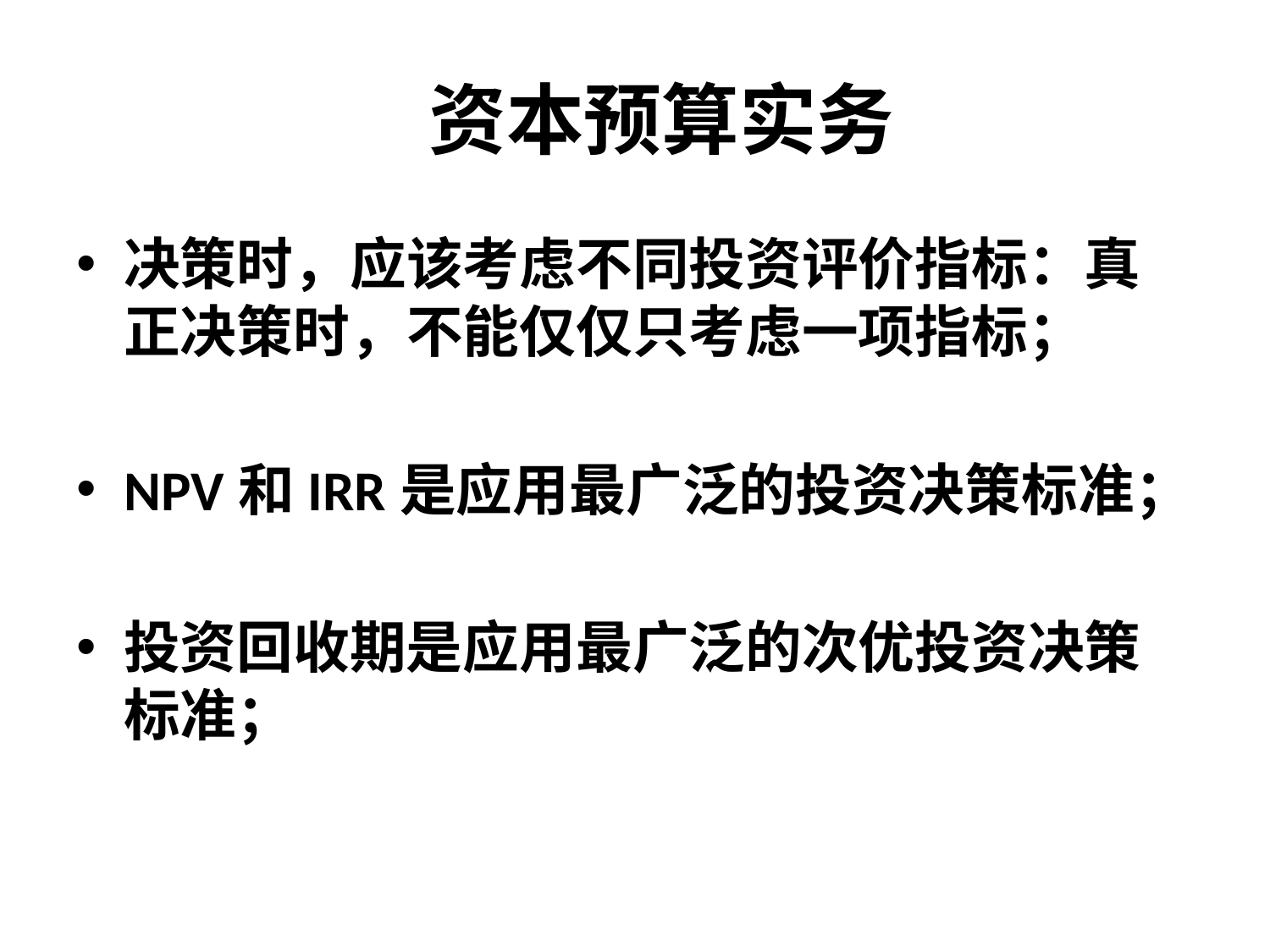

# 资本预算实务
决策时，应该考虑不同投资评价指标：真正决策时，不能仅仅只考虑一项指标；

NPV和IRR是应用最广泛的投资决策标准；

投资回收期是应用最广泛的次优投资决策标准；